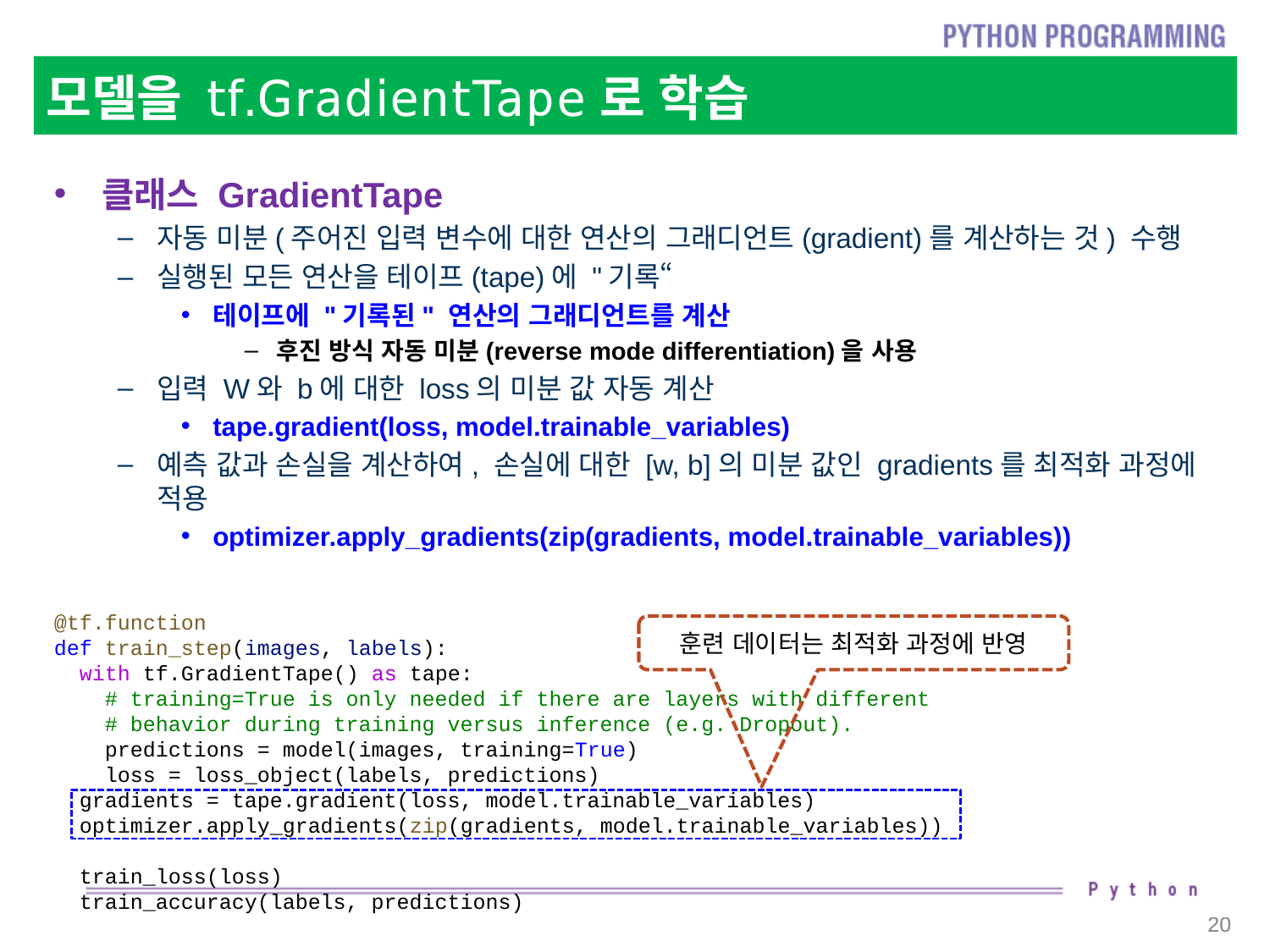

# 모델을 tf.GradientTape로 학습
클래스 GradientTape
자동 미분(주어진 입력 변수에 대한 연산의 그래디언트(gradient)를 계산하는 것) 수행
실행된 모든 연산을 테이프(tape)에 "기록“
테이프에 "기록된" 연산의 그래디언트를 계산
후진 방식 자동 미분(reverse mode differentiation)을 사용
입력 W와 b에 대한 loss의 미분 값 자동 계산
tape.gradient(loss, model.trainable_variables)
예측 값과 손실을 계산하여, 손실에 대한 [w, b]의 미분 값인 gradients를 최적화 과정에 적용
optimizer.apply_gradients(zip(gradients, model.trainable_variables))

@tf.function
def train_step(images, labels):
  with tf.GradientTape() as tape:
    # training=True is only needed if there are layers with different
    # behavior during training versus inference (e.g. Dropout).
    predictions = model(images, training=True)
    loss = loss_object(labels, predictions)
  gradients = tape.gradient(loss, model.trainable_variables)
  optimizer.apply_gradients(zip(gradients, model.trainable_variables))
  train_loss(loss)
  train_accuracy(labels, predictions)
훈련 데이터는 최적화 과정에 반영

20